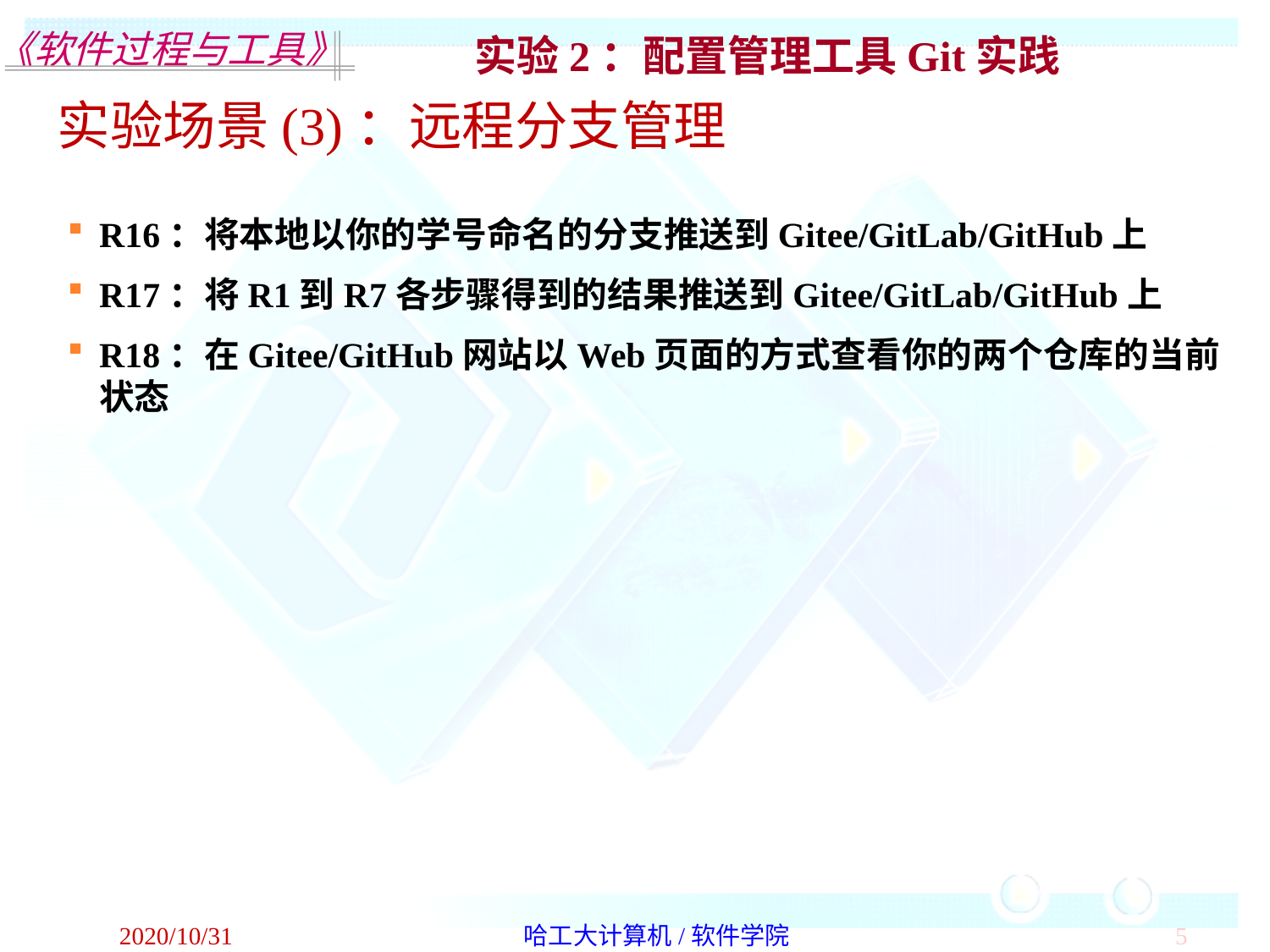

实验2：配置管理工具Git实践
实验场景(3)：远程分支管理
R16：将本地以你的学号命名的分支推送到Gitee/GitLab/GitHub上
R17：将R1到R7各步骤得到的结果推送到Gitee/GitLab/GitHub上
R18：在Gitee/GitHub网站以Web页面的方式查看你的两个仓库的当前状态